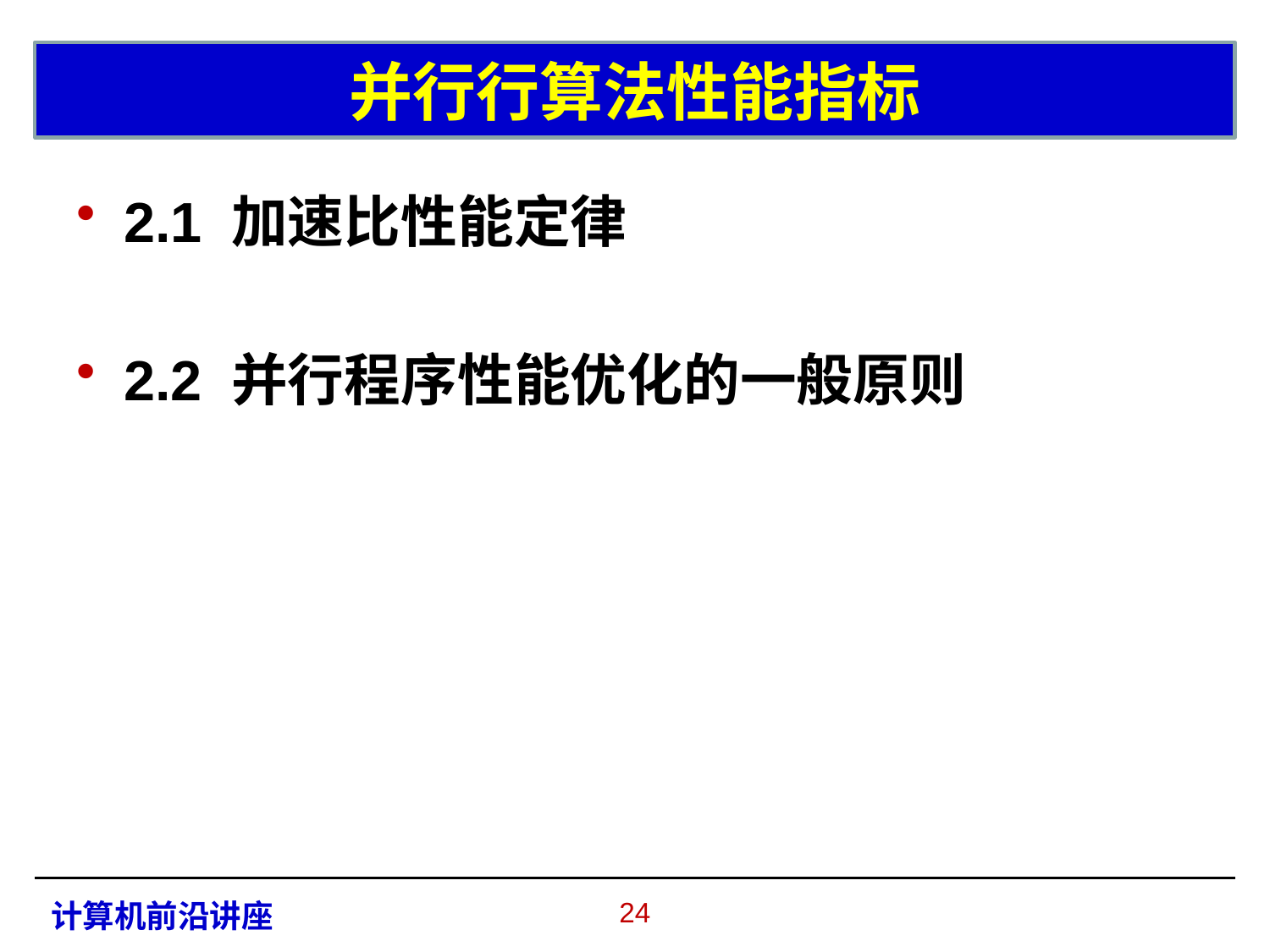

# 并行行算法性能指标
2.1 加速比性能定律

2.2 并行程序性能优化的一般原则
24